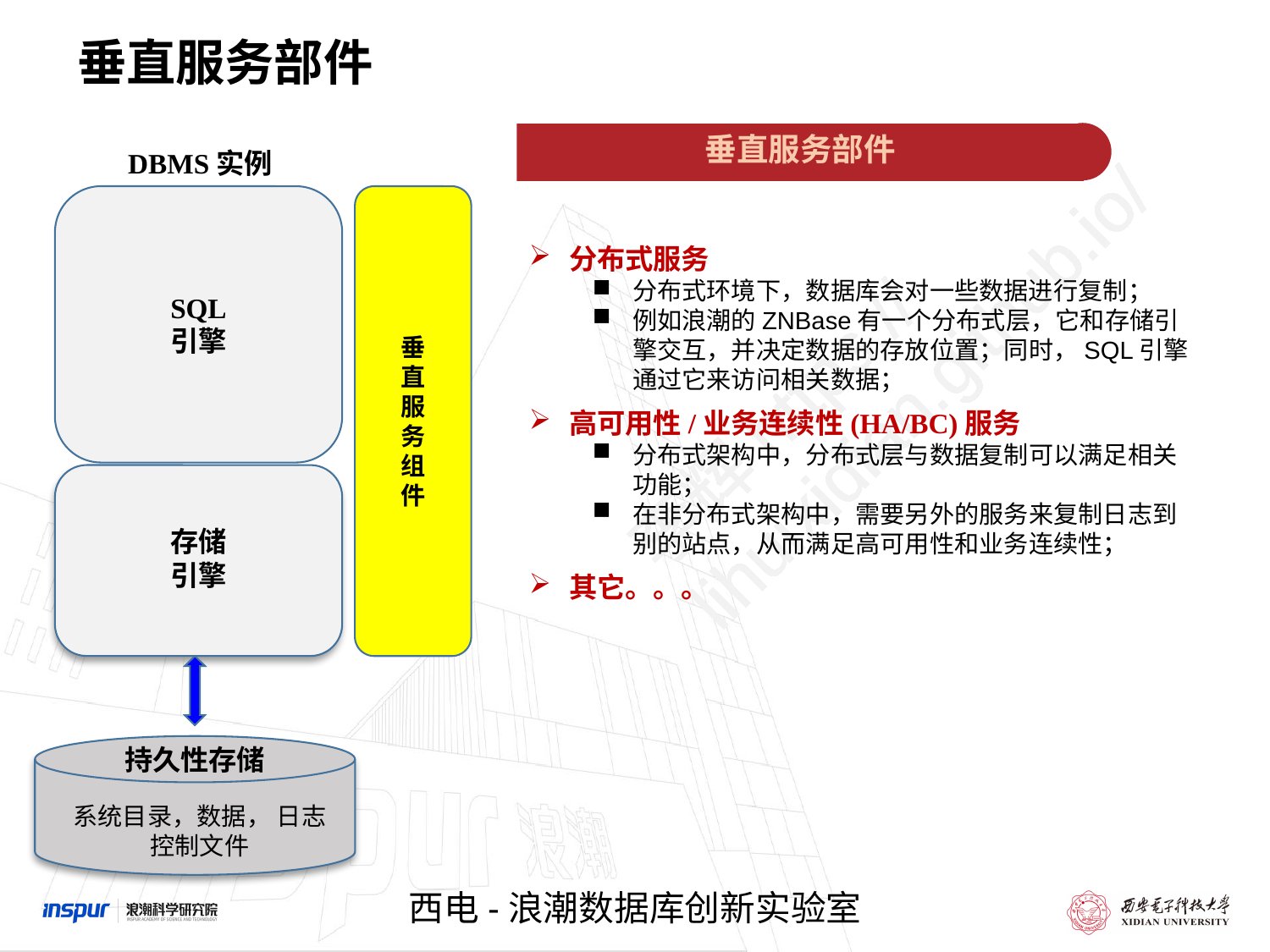

垂直服务部件

垂直服务部件

DBMS实例

分布式服务
分布式环境下，数据库会对一些数据进行复制；
例如浪潮的ZNBase有一个分布式层，它和存储引擎交互，并决定数据的存放位置；同时，SQL引擎通过它来访问相关数据；
高可用性/业务连续性(HA/BC)服务
分布式架构中，分布式层与数据复制可以满足相关功能；
在非分布式架构中，需要另外的服务来复制日志到别的站点，从而满足高可用性和业务连续性；
其它。。。
SQL
引擎
垂
直
服
务
组
件

存储引擎

持久性存储
系统目录，数据， 日志
控制文件